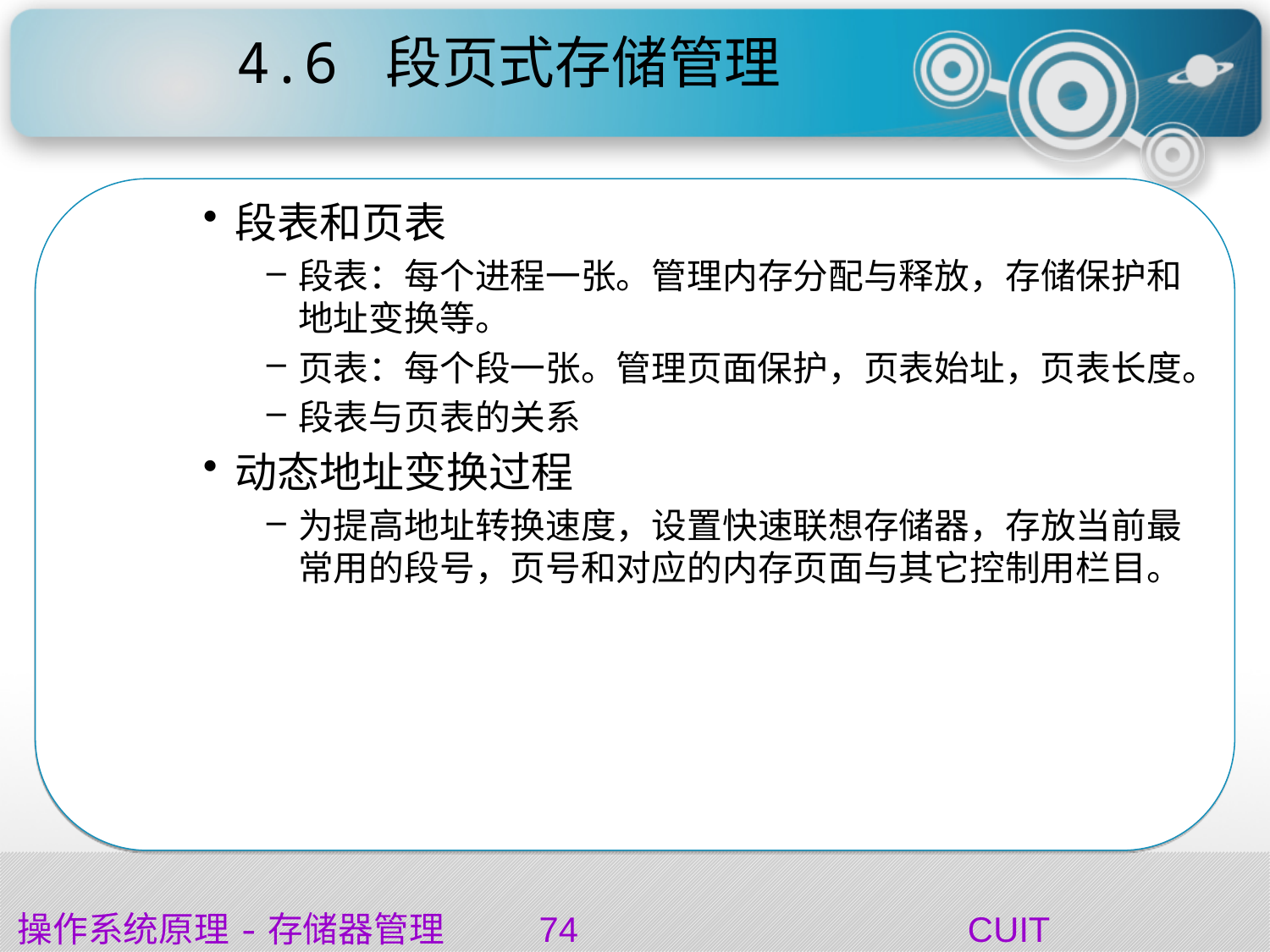

# 4.6 段页式存储管理
段表和页表
段表：每个进程一张。管理内存分配与释放，存储保护和地址变换等。
页表：每个段一张。管理页面保护，页表始址，页表长度。
段表与页表的关系
动态地址变换过程
为提高地址转换速度，设置快速联想存储器，存放当前最常用的段号，页号和对应的内存页面与其它控制用栏目。